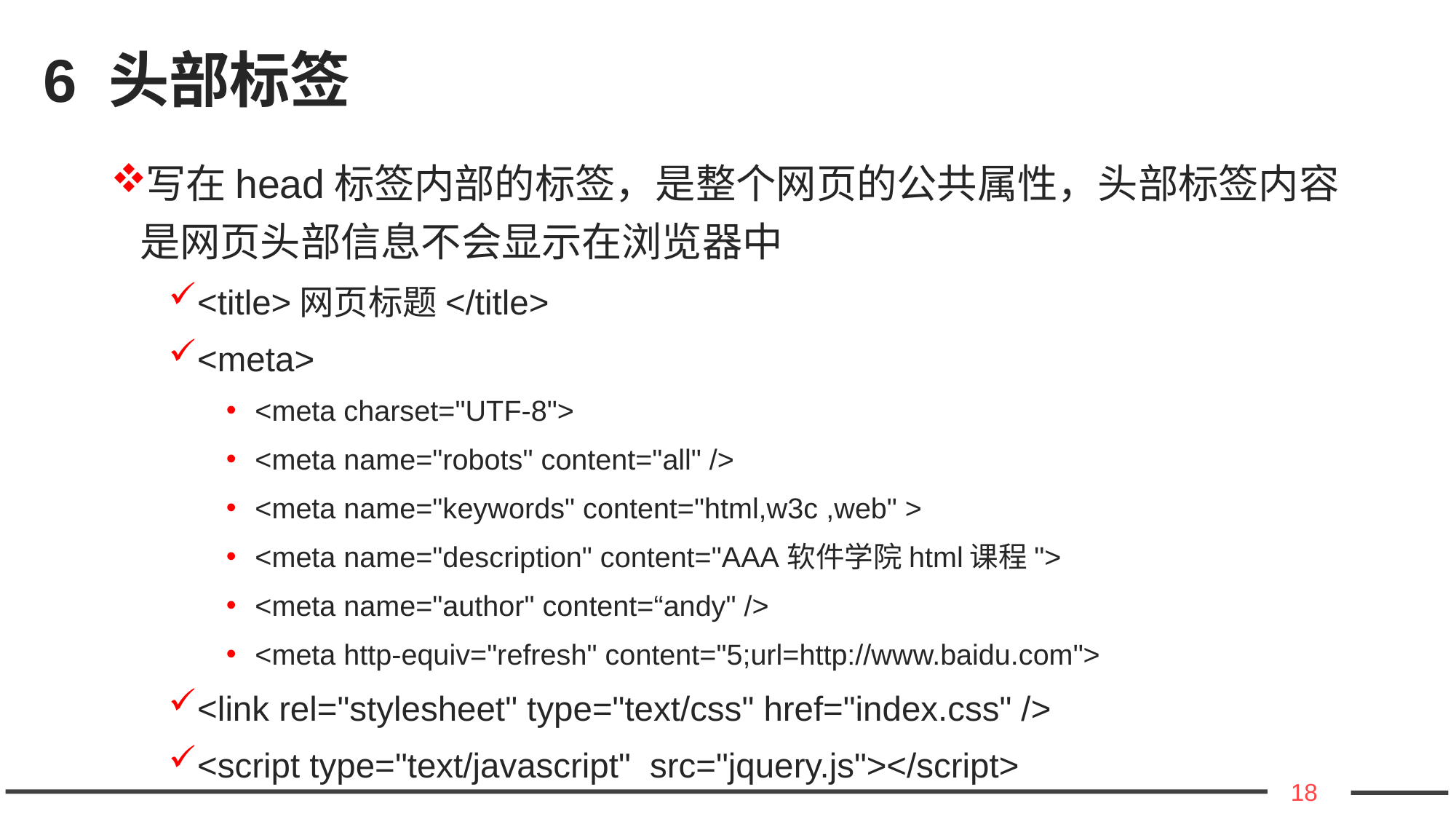

# 6 头部标签
写在head标签内部的标签，是整个网页的公共属性，头部标签内容是网页头部信息不会显示在浏览器中
<title>网页标题</title>
<meta>
<meta charset="UTF-8">
<meta name="robots" content="all" />
<meta name="keywords" content="html,w3c ,web" >
<meta name="description" content="AAA软件学院html课程">
<meta name="author" content=“andy" />
<meta http-equiv="refresh" content="5;url=http://www.baidu.com">
<link rel="stylesheet" type="text/css" href="index.css" />
<script type="text/javascript"  src="jquery.js"></script>